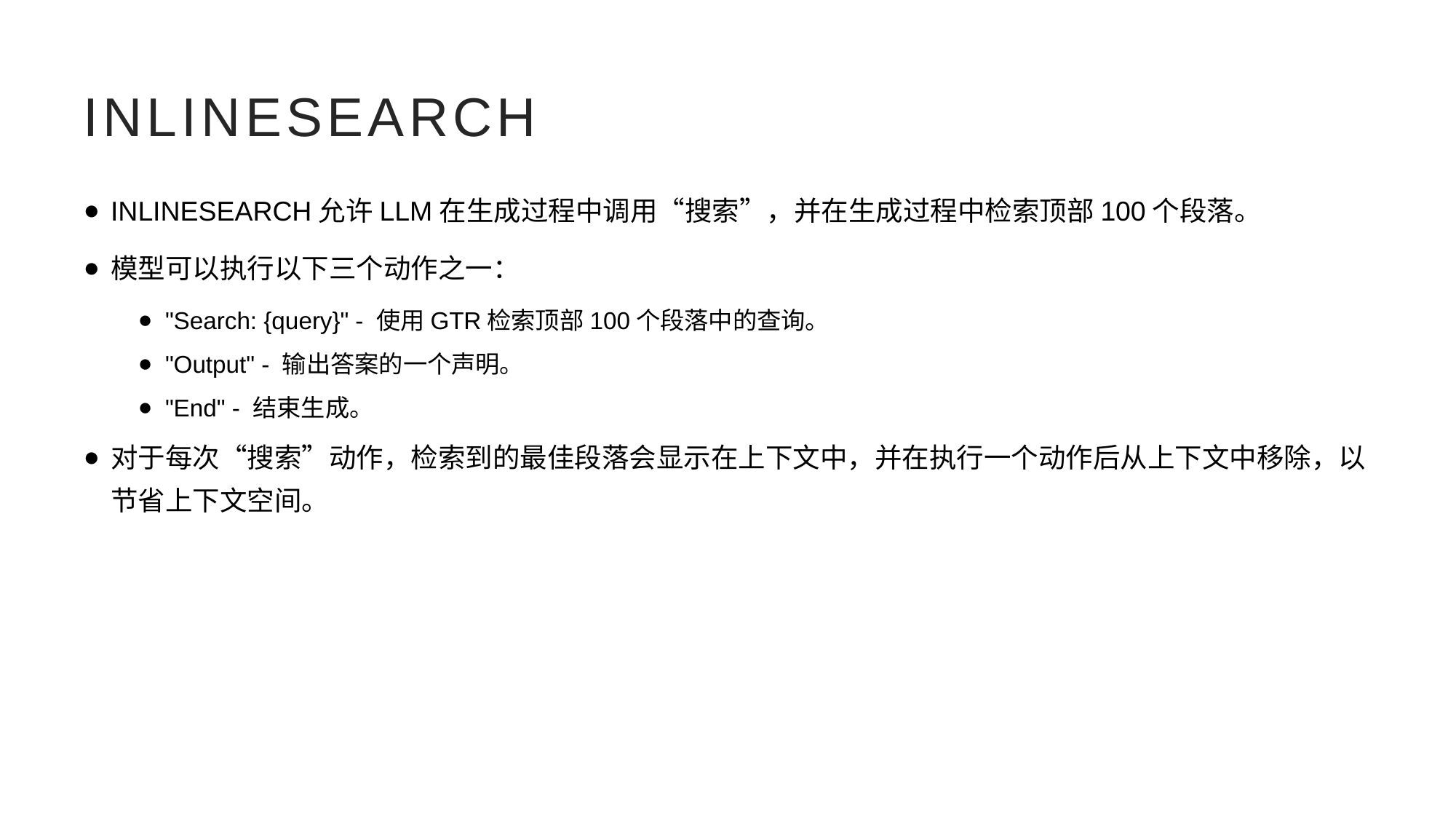

# INLINESEARCH
INLINESEARCH允许LLM在生成过程中调用“搜索”，并在生成过程中检索顶部100个段落。
模型可以执行以下三个动作之一：
"Search: {query}" - 使用GTR检索顶部100个段落中的查询。
"Output" - 输出答案的一个声明。
"End" - 结束生成。
对于每次“搜索”动作，检索到的最佳段落会显示在上下文中，并在执行一个动作后从上下文中移除，以节省上下文空间。